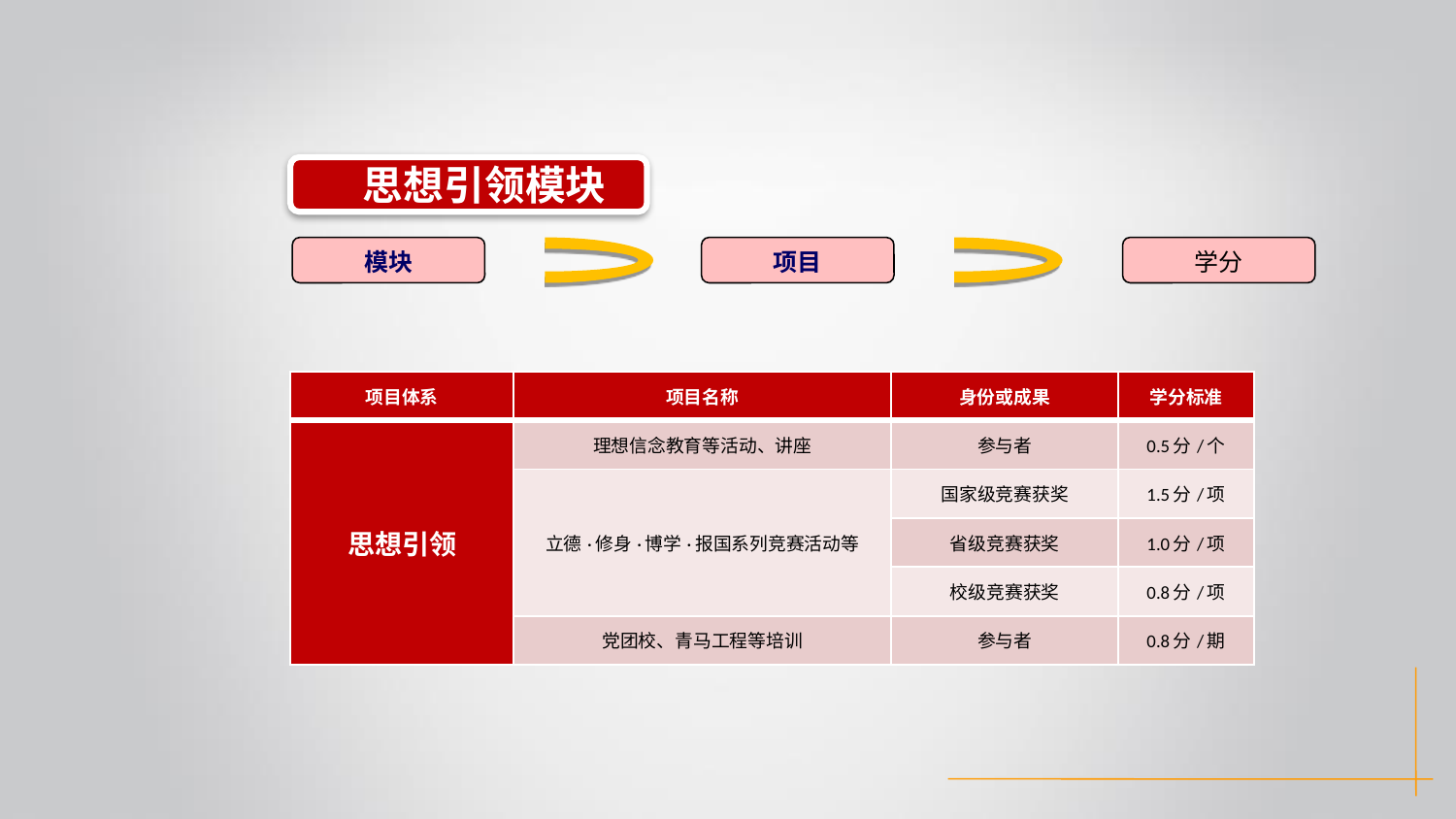

思想引领模块

模块
项目
学分

| 项目体系 | 项目名称 | 身份或成果 | 学分标准 |
| --- | --- | --- | --- |
| 思想引领 | 理想信念教育等活动、讲座 | 参与者 | 0.5分/个 |
|  | 立德·修身·博学·报国系列竞赛活动等 | 国家级竞赛获奖 | 1.5分/项 |
|  |  | 省级竞赛获奖 | 1.0分/项 |
|  |  | 校级竞赛获奖 | 0.8分/项 |
|  | 党团校、青马工程等培训 | 参与者 | 0.8分/期 |